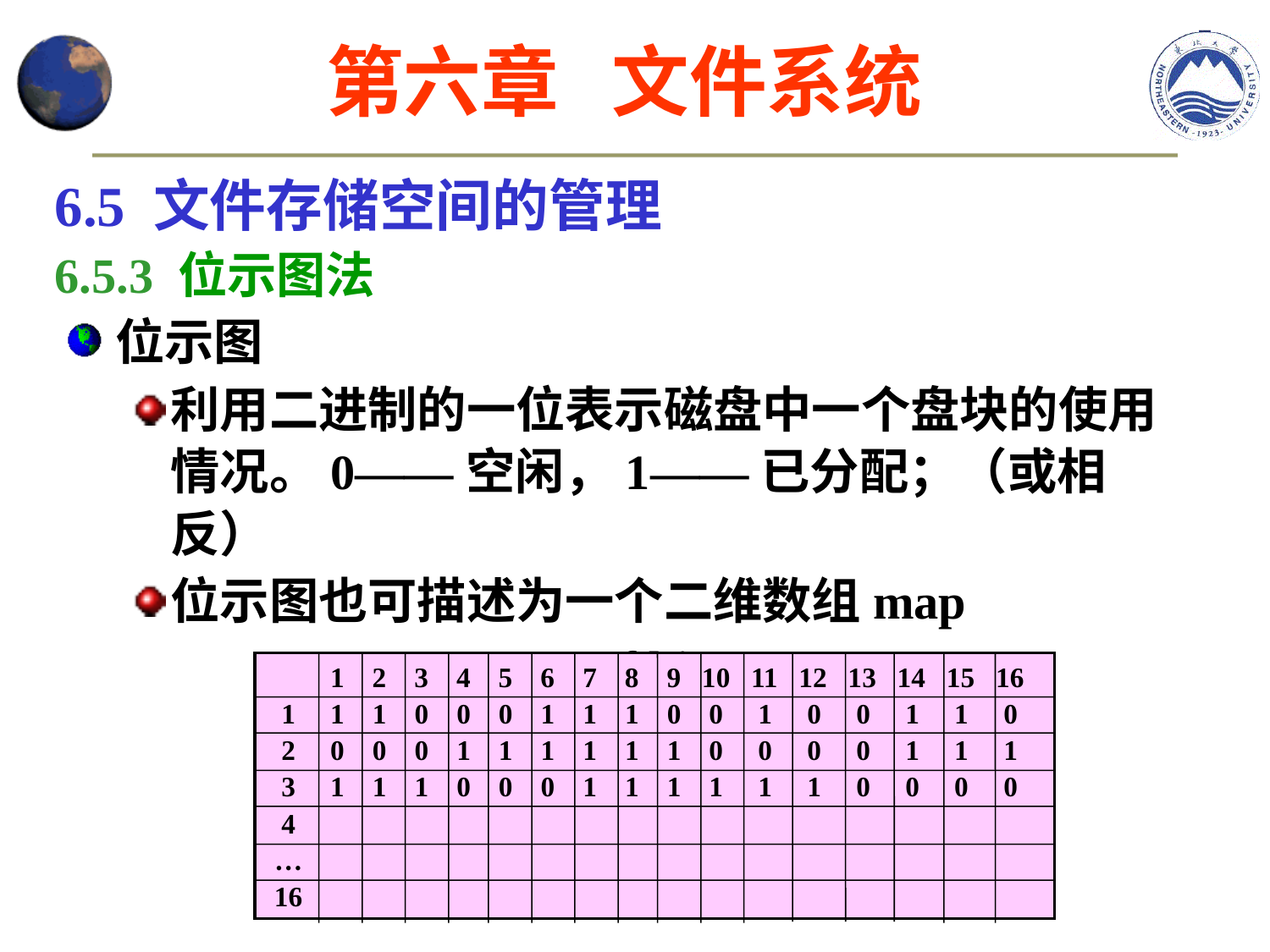

第六章   文件系统
6.5 文件存储空间的管理
6.5.3 位示图法
位示图
利用二进制的一位表示磁盘中一个盘块的使用情况。0——空闲，1——已分配；（或相反）
位示图也可描述为一个二维数组map
          Var map: array of bit;

         1    2    3    4    5    6    7    8    9   10   11   12   13   14   15   16
  1     1    1    0    0    0    1    1    1    0    0     1     0     0     1     1     0
  2     0    0    0    1    1    1    1    1    1    0     0     0     0     1     1     1
  3     1    1    1    0    0    0    1    1    1    1     1     1     0     0     0     0
  4
 …
 16